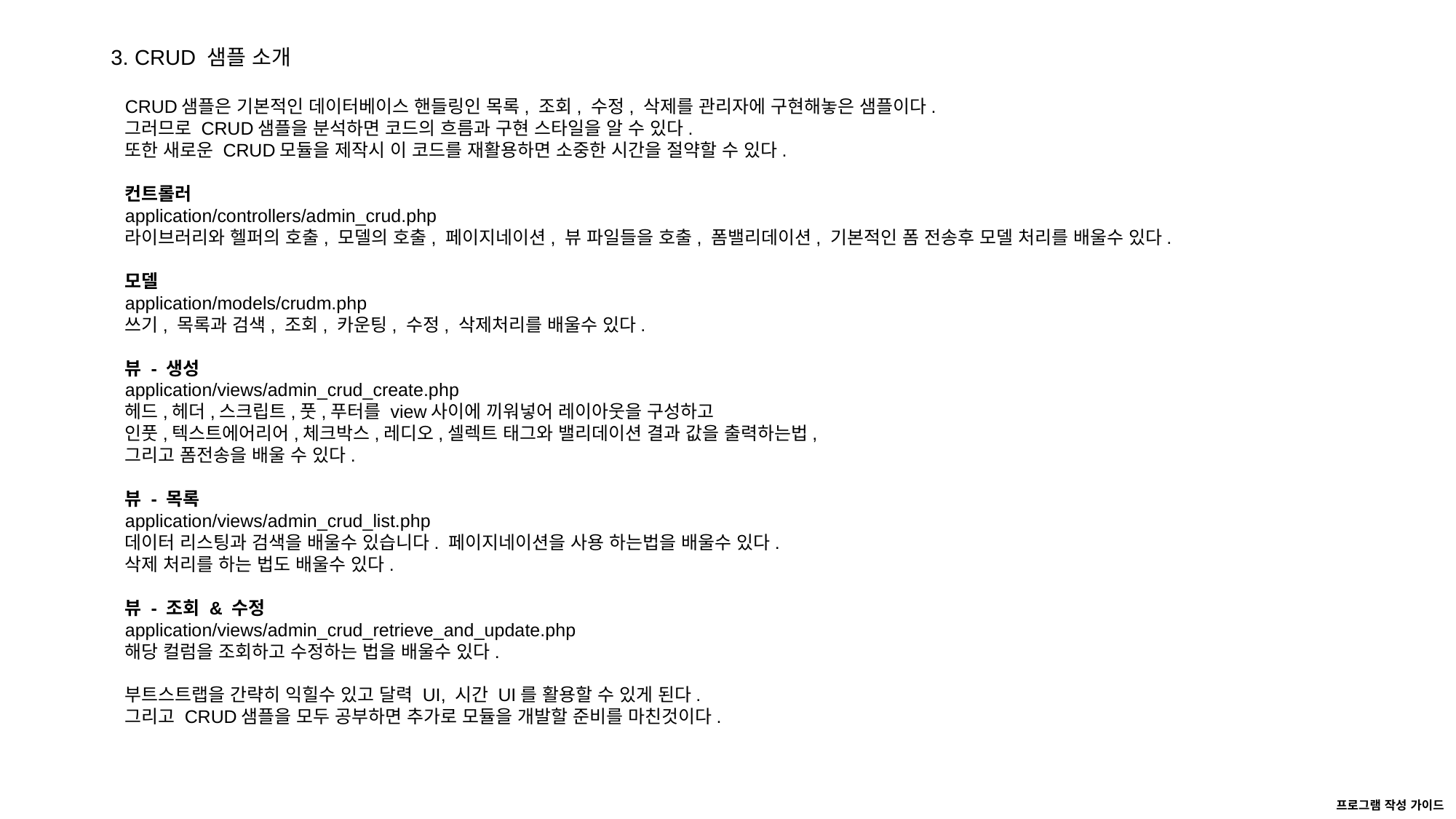

# 3. CRUD 샘플 소개
CRUD샘플은 기본적인 데이터베이스 핸들링인 목록, 조회, 수정, 삭제를 관리자에 구현해놓은 샘플이다.
그러므로 CRUD샘플을 분석하면 코드의 흐름과 구현 스타일을 알 수 있다.
또한 새로운 CRUD모듈을 제작시 이 코드를 재활용하면 소중한 시간을 절약할 수 있다.

컨트롤러
application/controllers/admin_crud.php
라이브러리와 헬퍼의 호출, 모델의 호출, 페이지네이션, 뷰 파일들을 호출, 폼밸리데이션, 기본적인 폼 전송후 모델 처리를 배울수 있다.

모델
application/models/crudm.php
쓰기, 목록과 검색, 조회, 카운팅, 수정, 삭제처리를 배울수 있다.

뷰 - 생성
application/views/admin_crud_create.php
헤드,헤더,스크립트,풋,푸터를 view사이에 끼워넣어 레이아웃을 구성하고
인풋,텍스트에어리어,체크박스,레디오,셀렉트 태그와 밸리데이션 결과 값을 출력하는법,
그리고 폼전송을 배울 수 있다.

뷰 - 목록
application/views/admin_crud_list.php
데이터 리스팅과 검색을 배울수 있습니다. 페이지네이션을 사용 하는법을 배울수 있다.
삭제 처리를 하는 법도 배울수 있다.

뷰 - 조회 & 수정
application/views/admin_crud_retrieve_and_update.php
해당 컬럼을 조회하고 수정하는 법을 배울수 있다.

부트스트랩을 간략히 익힐수 있고 달력 UI, 시간 UI를 활용할 수 있게 된다.
그리고 CRUD샘플을 모두 공부하면 추가로 모듈을 개발할 준비를 마친것이다.